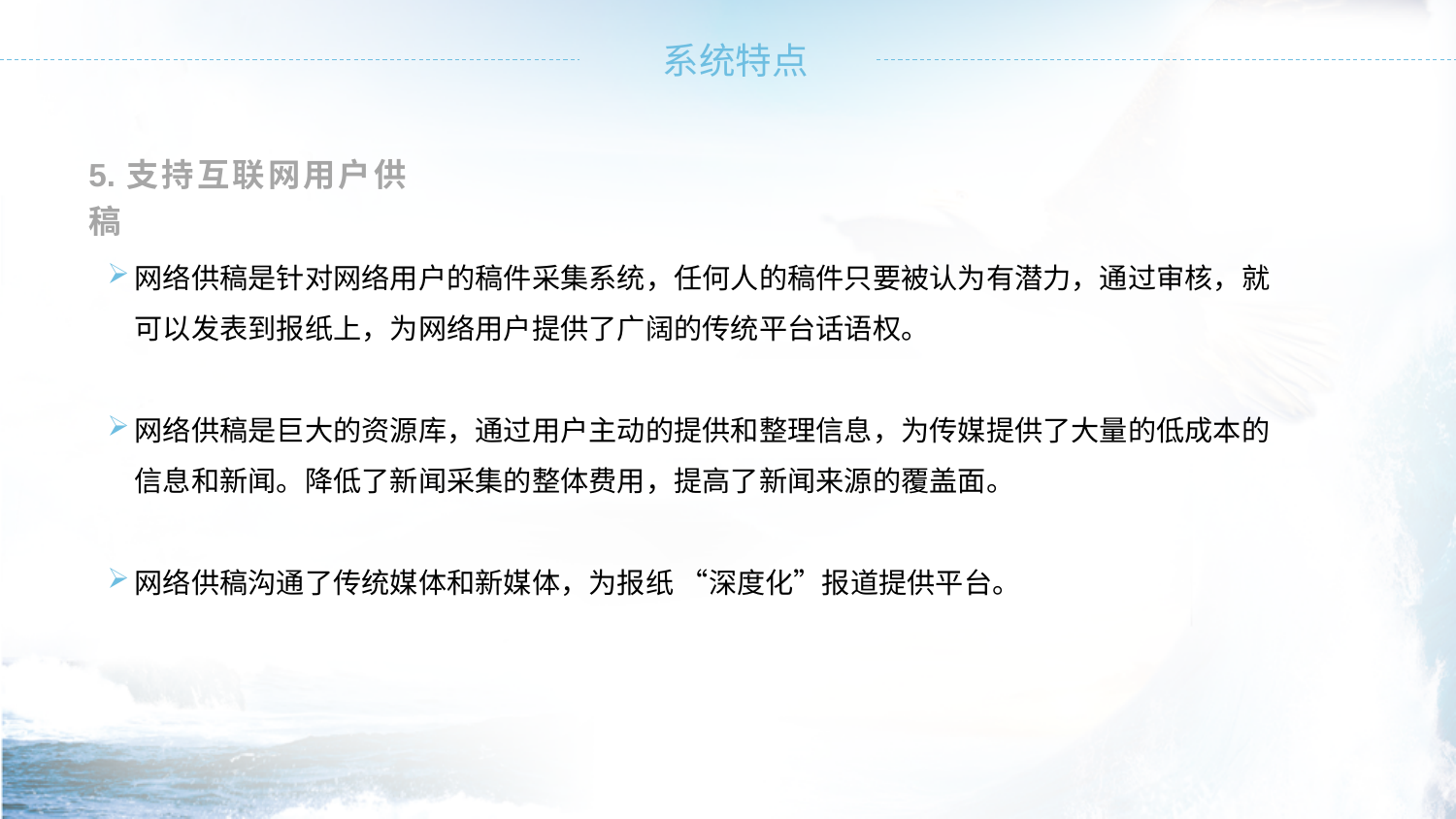

5.支持互联网用户供稿
网络供稿是针对网络用户的稿件采集系统，任何人的稿件只要被认为有潜力，通过审核，就可以发表到报纸上，为网络用户提供了广阔的传统平台话语权。

网络供稿是巨大的资源库，通过用户主动的提供和整理信息，为传媒提供了大量的低成本的信息和新闻。降低了新闻采集的整体费用，提高了新闻来源的覆盖面。

网络供稿沟通了传统媒体和新媒体，为报纸 “深度化”报道提供平台。